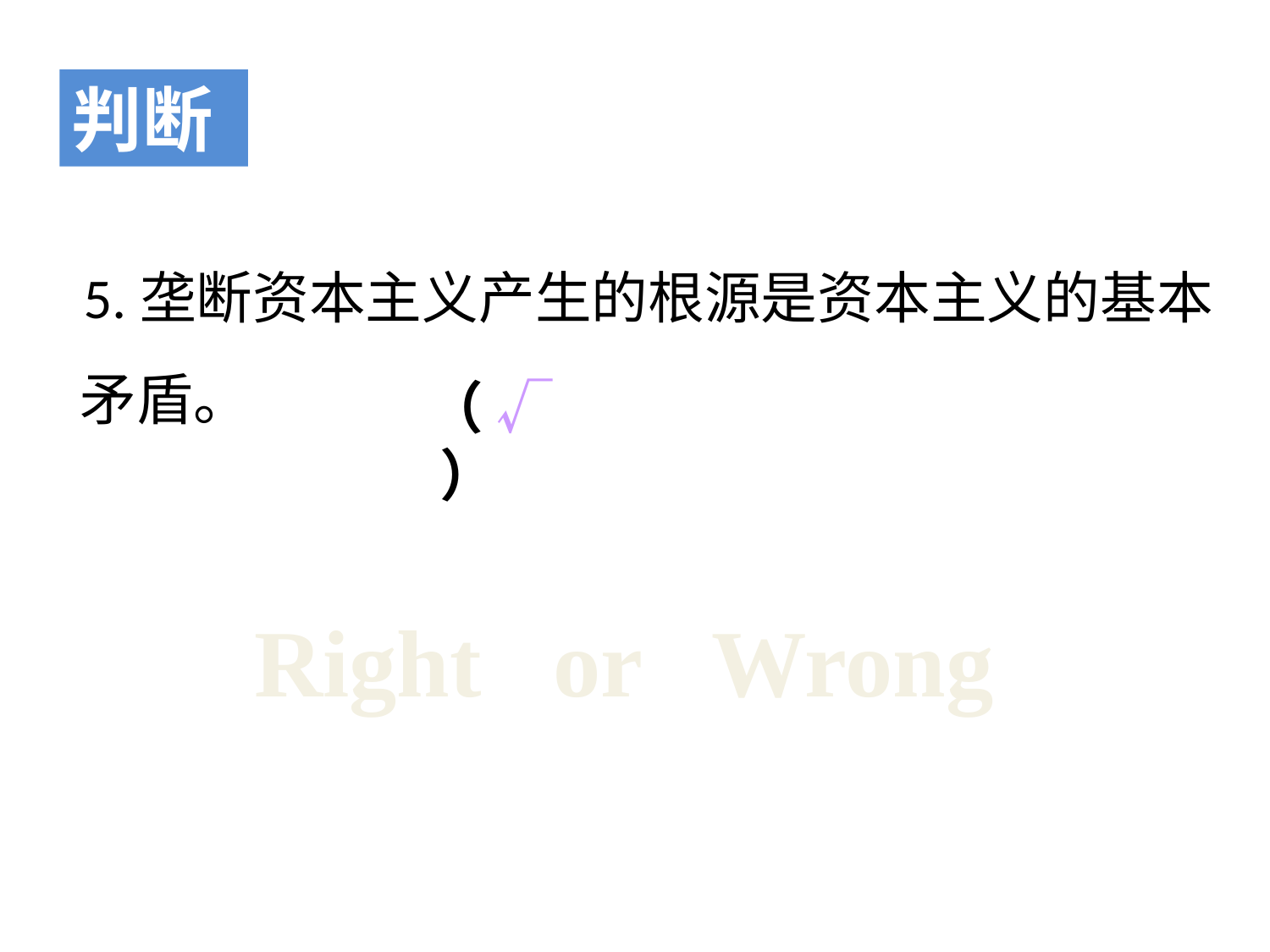

判断
    5.垄断资本主义产生的根源是资本主义的基本矛盾。
（ √  ）

Right   or   Wrong